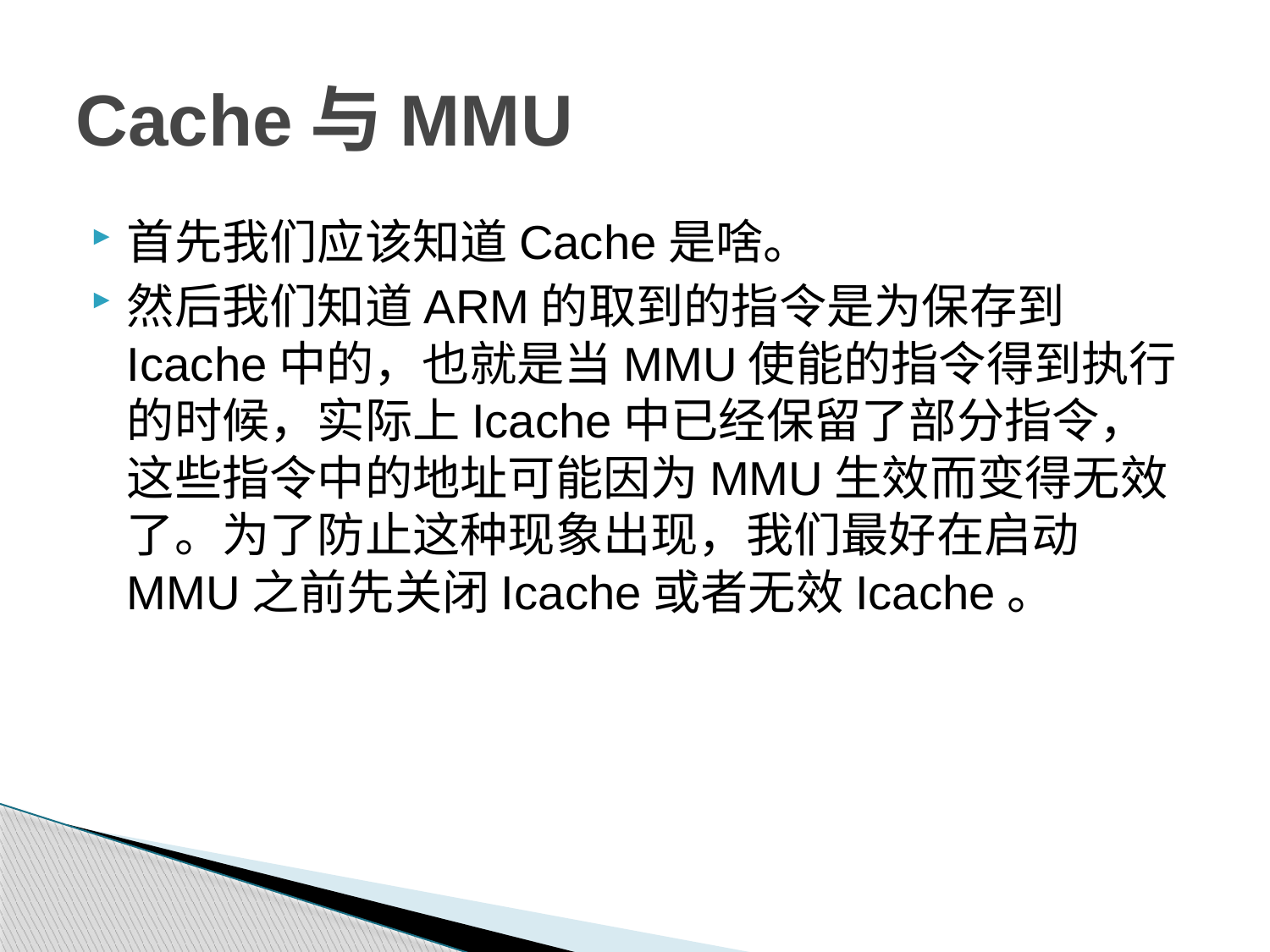

# Cache与MMU
首先我们应该知道Cache是啥。
然后我们知道ARM的取到的指令是为保存到Icache中的，也就是当MMU使能的指令得到执行的时候，实际上Icache中已经保留了部分指令，这些指令中的地址可能因为MMU生效而变得无效了。为了防止这种现象出现，我们最好在启动MMU之前先关闭Icache或者无效Icache。